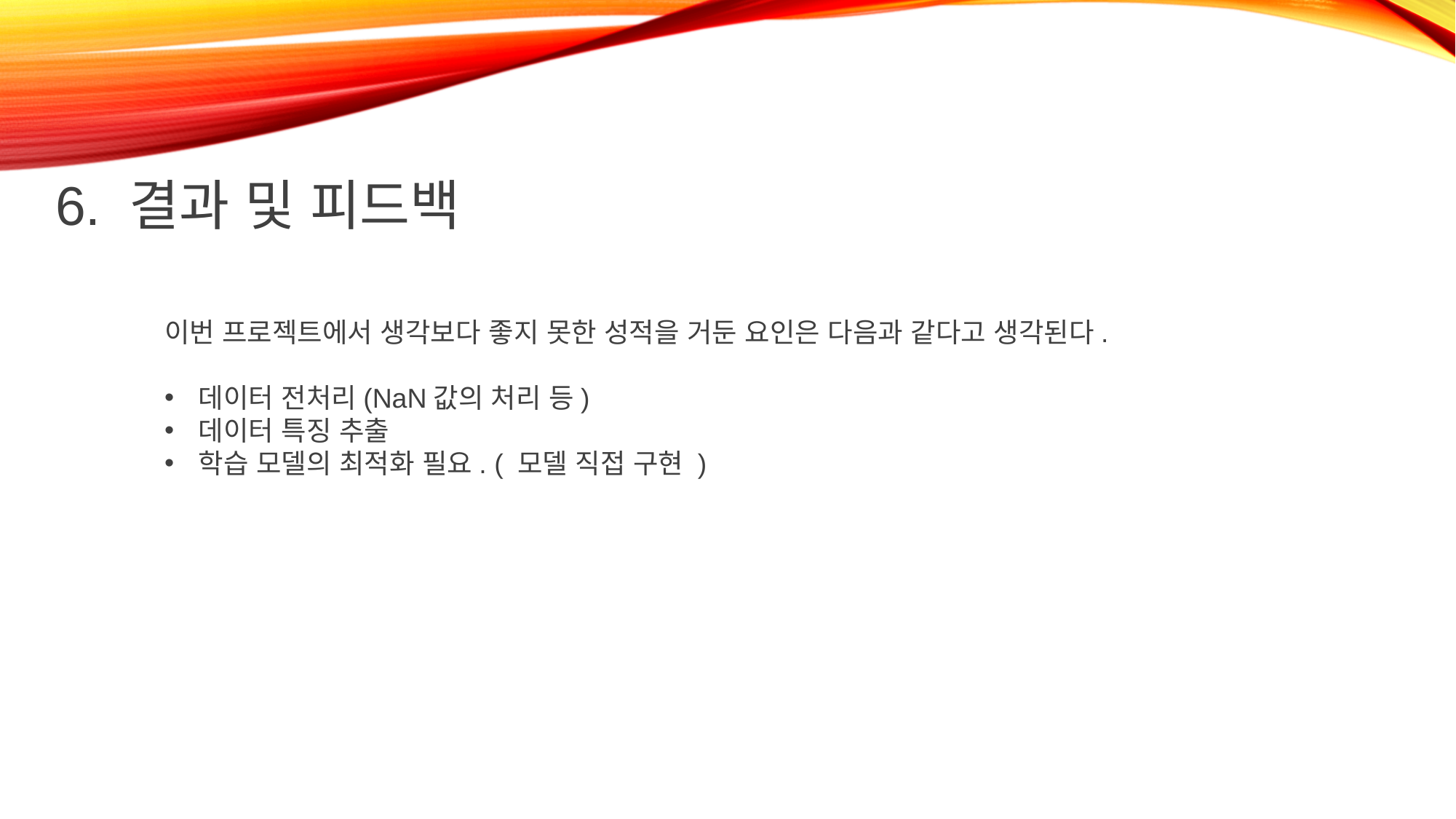

6. 결과 및 피드백
이번 프로젝트에서 생각보다 좋지 못한 성적을 거둔 요인은 다음과 같다고 생각된다.

데이터 전처리(NaN값의 처리 등)
데이터 특징 추출
학습 모델의 최적화 필요. ( 모델 직접 구현 )